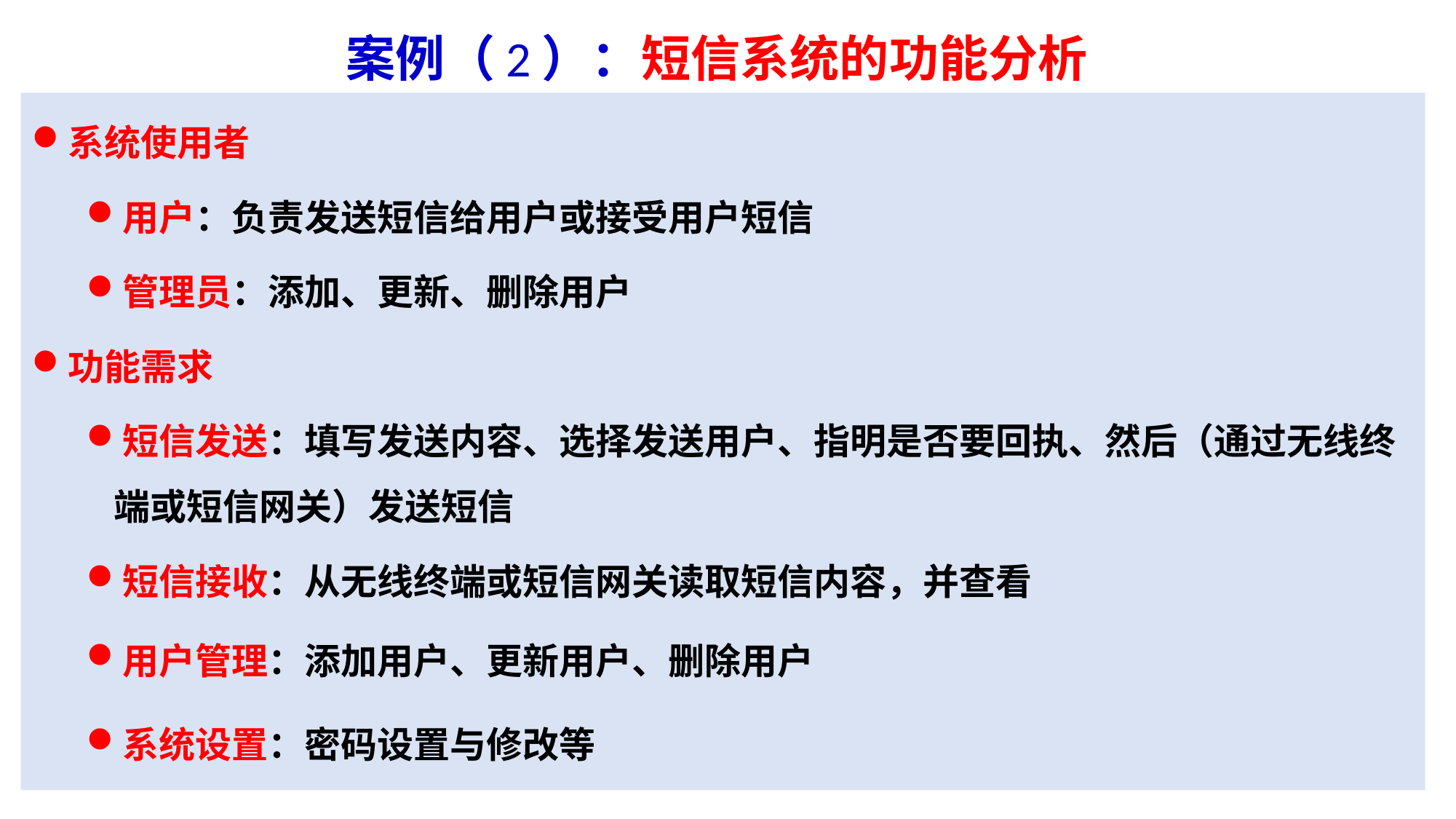

案例（2）：短信系统的功能分析
系统使用者
用户：负责发送短信给用户或接受用户短信
管理员：添加、更新、删除用户
功能需求
短信发送：填写发送内容、选择发送用户、指明是否要回执、然后（通过无线终端或短信网关）发送短信
短信接收：从无线终端或短信网关读取短信内容，并查看
用户管理：添加用户、更新用户、删除用户
系统设置：密码设置与修改等